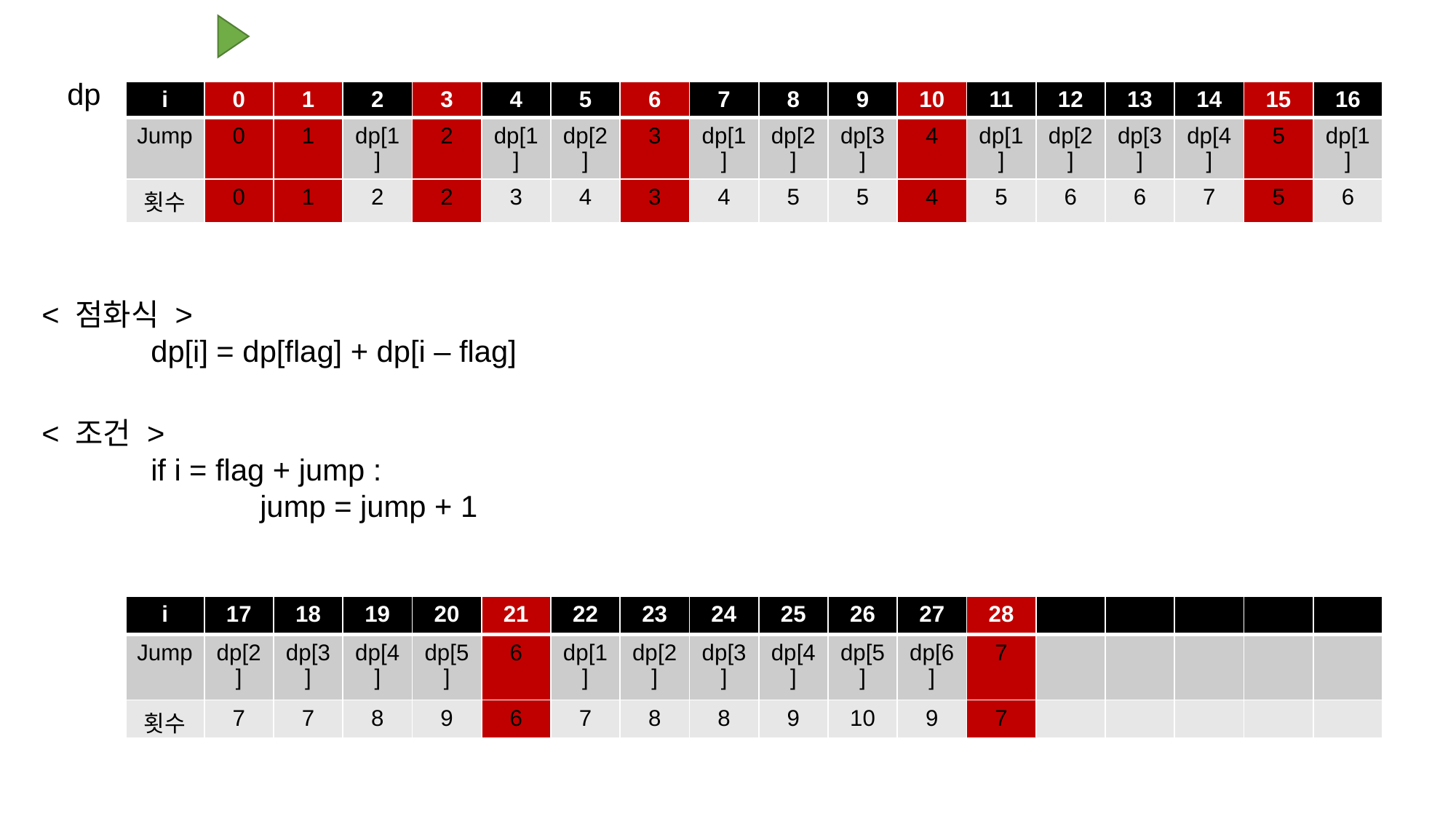

dp
| i | 0 | 1 | 2 | 3 | 4 | 5 | 6 | 7 | 8 | 9 | 10 | 11 | 12 | 13 | 14 | 15 | 16 |
| --- | --- | --- | --- | --- | --- | --- | --- | --- | --- | --- | --- | --- | --- | --- | --- | --- | --- |
| Jump | 0 | 1 | dp[1] | 2 | dp[1] | dp[2] | 3 | dp[1] | dp[2] | dp[3] | 4 | dp[1] | dp[2] | dp[3] | dp[4] | 5 | dp[1] |
| 횟수 | 0 | 1 | 2 | 2 | 3 | 4 | 3 | 4 | 5 | 5 | 4 | 5 | 6 | 6 | 7 | 5 | 6 |
< 점화식 >
	dp[i] = dp[flag] + dp[i – flag]
< 조건 >
	if i = flag + jump :
		jump = jump + 1
| i | 17 | 18 | 19 | 20 | 21 | 22 | 23 | 24 | 25 | 26 | 27 | 28 |  |  |  |  |  |
| --- | --- | --- | --- | --- | --- | --- | --- | --- | --- | --- | --- | --- | --- | --- | --- | --- | --- |
| Jump | dp[2] | dp[3] | dp[4] | dp[5] | 6 | dp[1] | dp[2] | dp[3] | dp[4] | dp[5] | dp[6] | 7 |  |  |  |  |  |
| 횟수 | 7 | 7 | 8 | 9 | 6 | 7 | 8 | 8 | 9 | 10 | 9 | 7 |  |  |  |  |  |